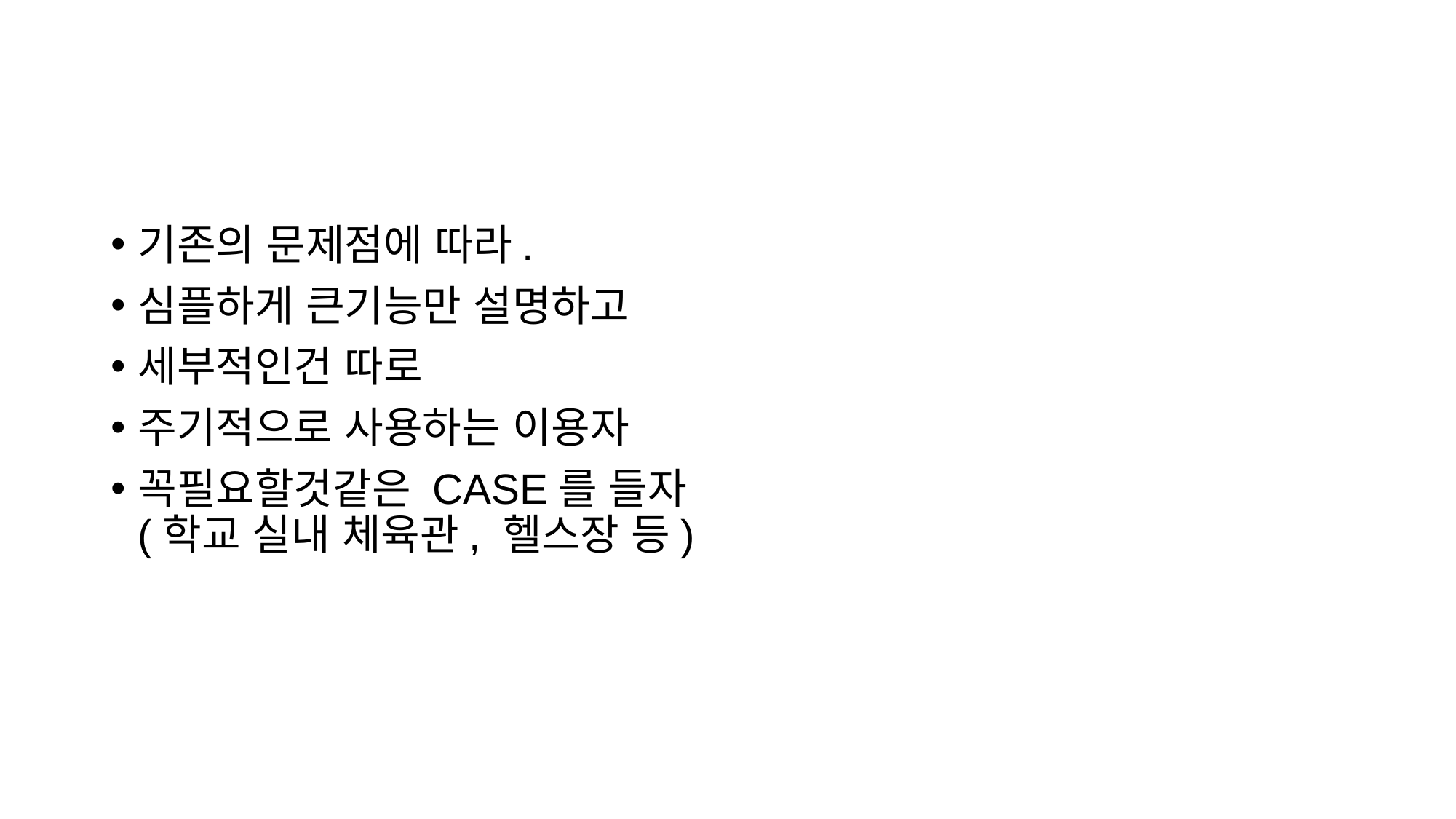

#
기존의 문제점에 따라.
심플하게 큰기능만 설명하고
세부적인건 따로
주기적으로 사용하는 이용자
꼭필요할것같은 CASE를 들자
(학교 실내 체육관, 헬스장 등)